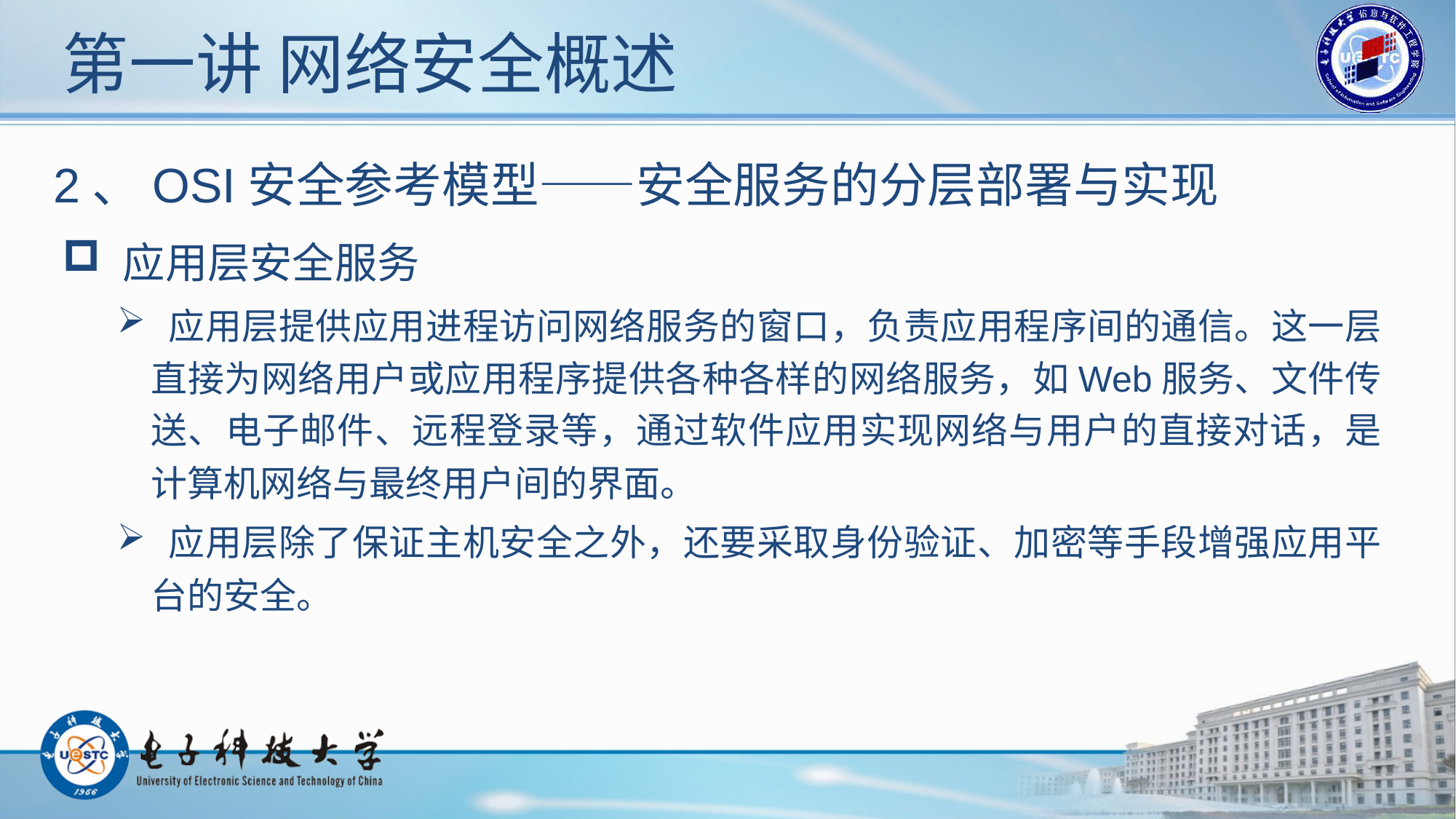

# 第一讲 网络安全概述
2、OSI安全参考模型——安全服务的分层部署与实现
 应用层安全服务
 应用层提供应用进程访问网络服务的窗口，负责应用程序间的通信。这一层直接为网络用户或应用程序提供各种各样的网络服务，如Web服务、文件传送、电子邮件、远程登录等，通过软件应用实现网络与用户的直接对话，是计算机网络与最终用户间的界面。
 应用层除了保证主机安全之外，还要采取身份验证、加密等手段增强应用平台的安全。